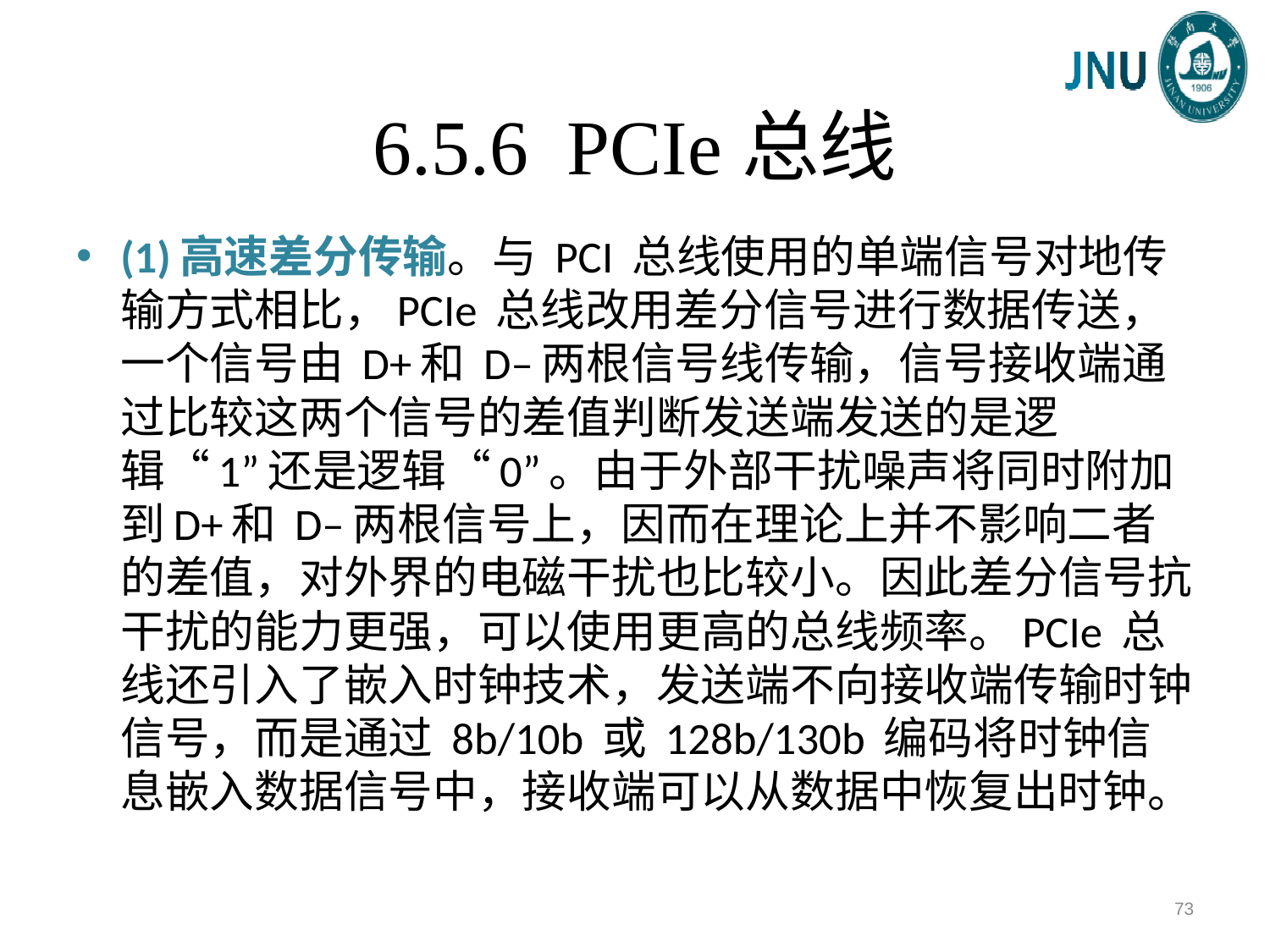

# 6.5.6  PCIe总线
(1)高速差分传输。与 PCI 总线使用的单端信号对地传输方式相比，PCIe 总线改用差分信号进行数据传送，一个信号由 D+和 D–两根信号线传输，信号接收端通过比较这两个信号的差值判断发送端发送的是逻辑“1”还是逻辑“0”。由于外部干扰噪声将同时附加到D+和 D–两根信号上，因而在理论上并不影响二者的差值，对外界的电磁干扰也比较小。因此差分信号抗干扰的能力更强，可以使用更高的总线频率。PCIe 总线还引入了嵌入时钟技术，发送端不向接收端传输时钟信号，而是通过 8b/10b 或 128b/130b 编码将时钟信息嵌入数据信号中，接收端可以从数据中恢复出时钟。
73